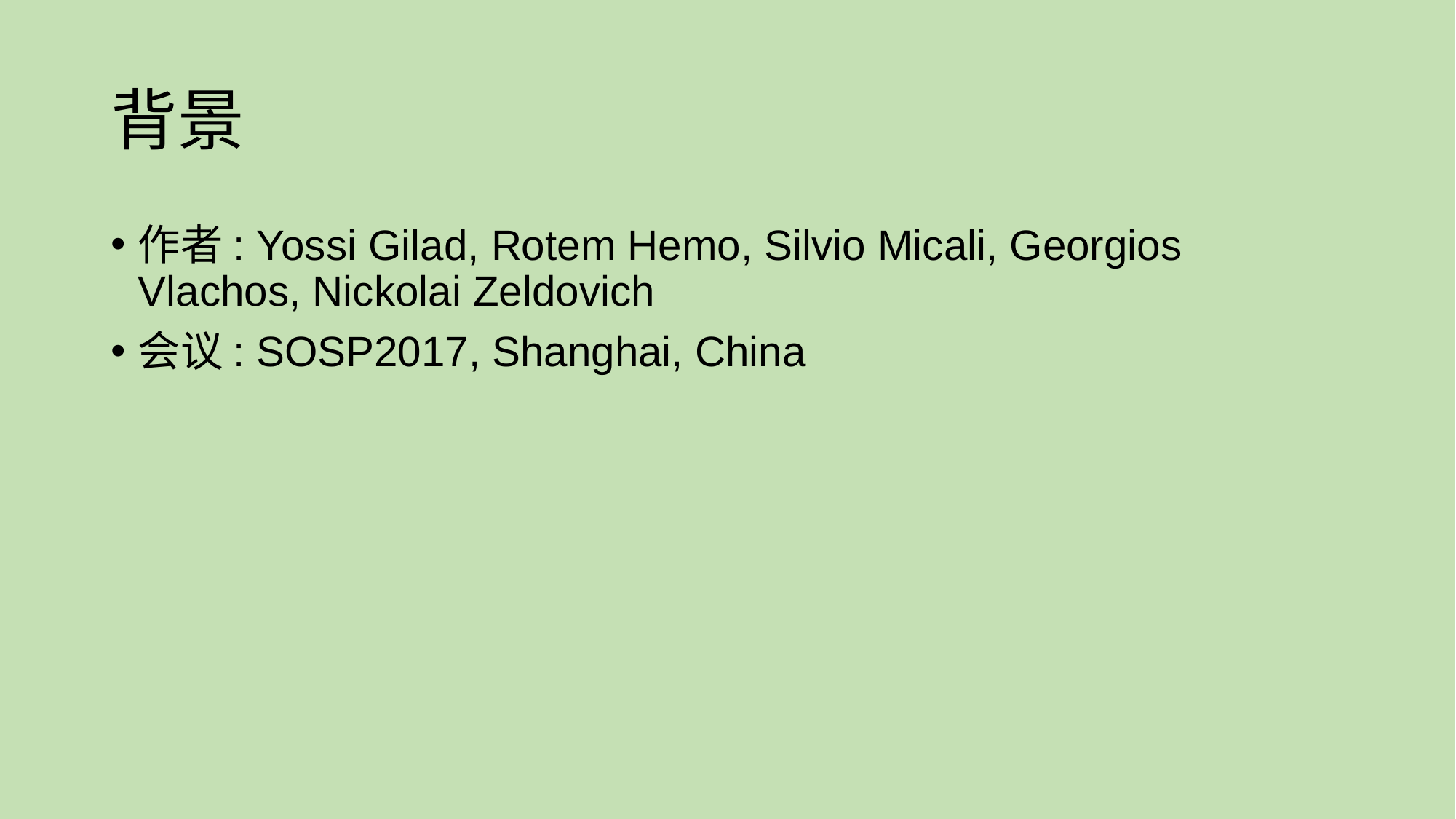

# 背景
作者: Yossi Gilad, Rotem Hemo, Silvio Micali, Georgios Vlachos, Nickolai Zeldovich
会议: SOSP2017, Shanghai, China